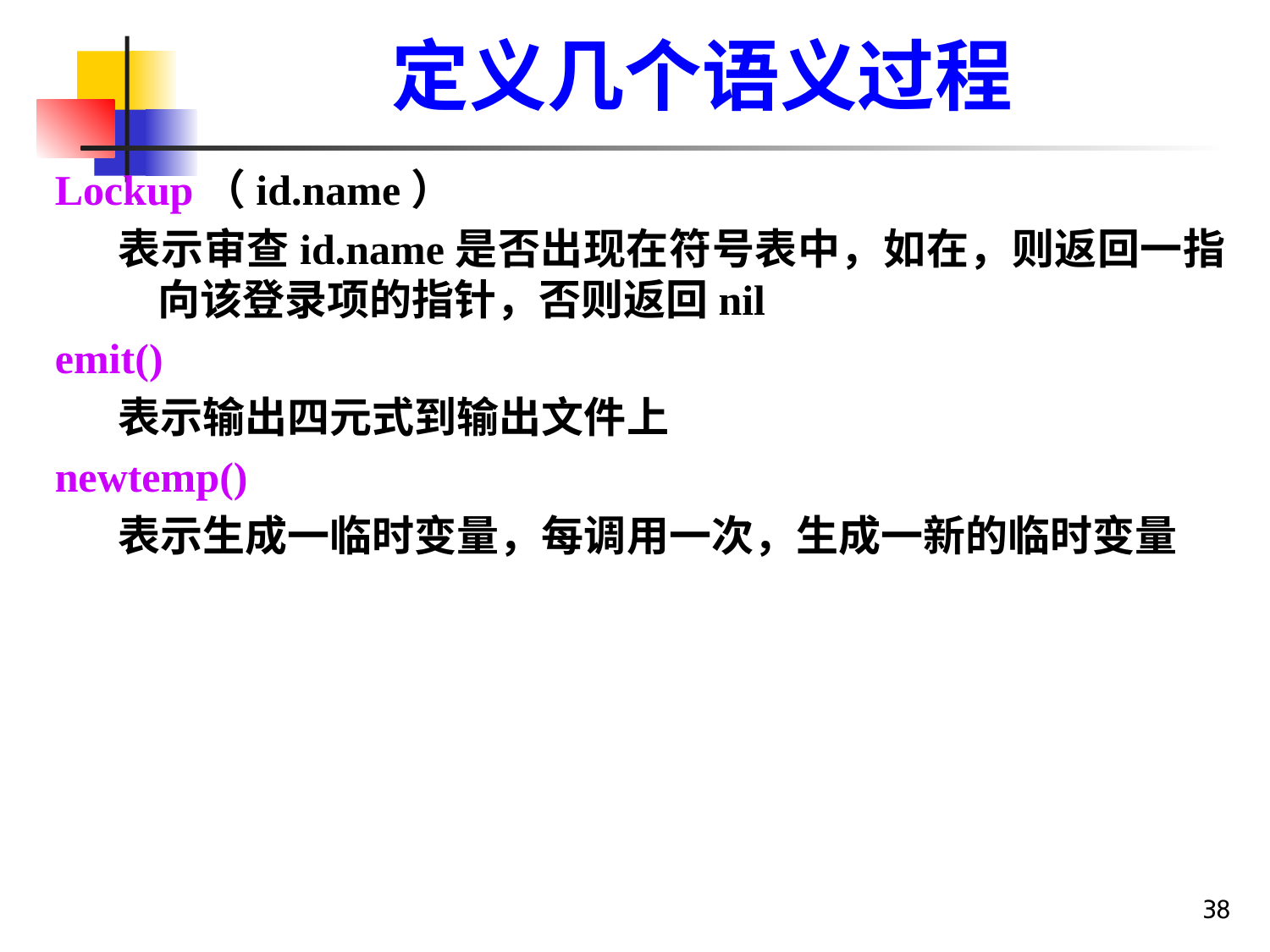

定义几个语义过程
Lockup（id.name）
表示审查id.name是否出现在符号表中，如在，则返回一指向该登录项的指针，否则返回nil
emit()
表示输出四元式到输出文件上
newtemp()
表示生成一临时变量，每调用一次，生成一新的临时变量
38